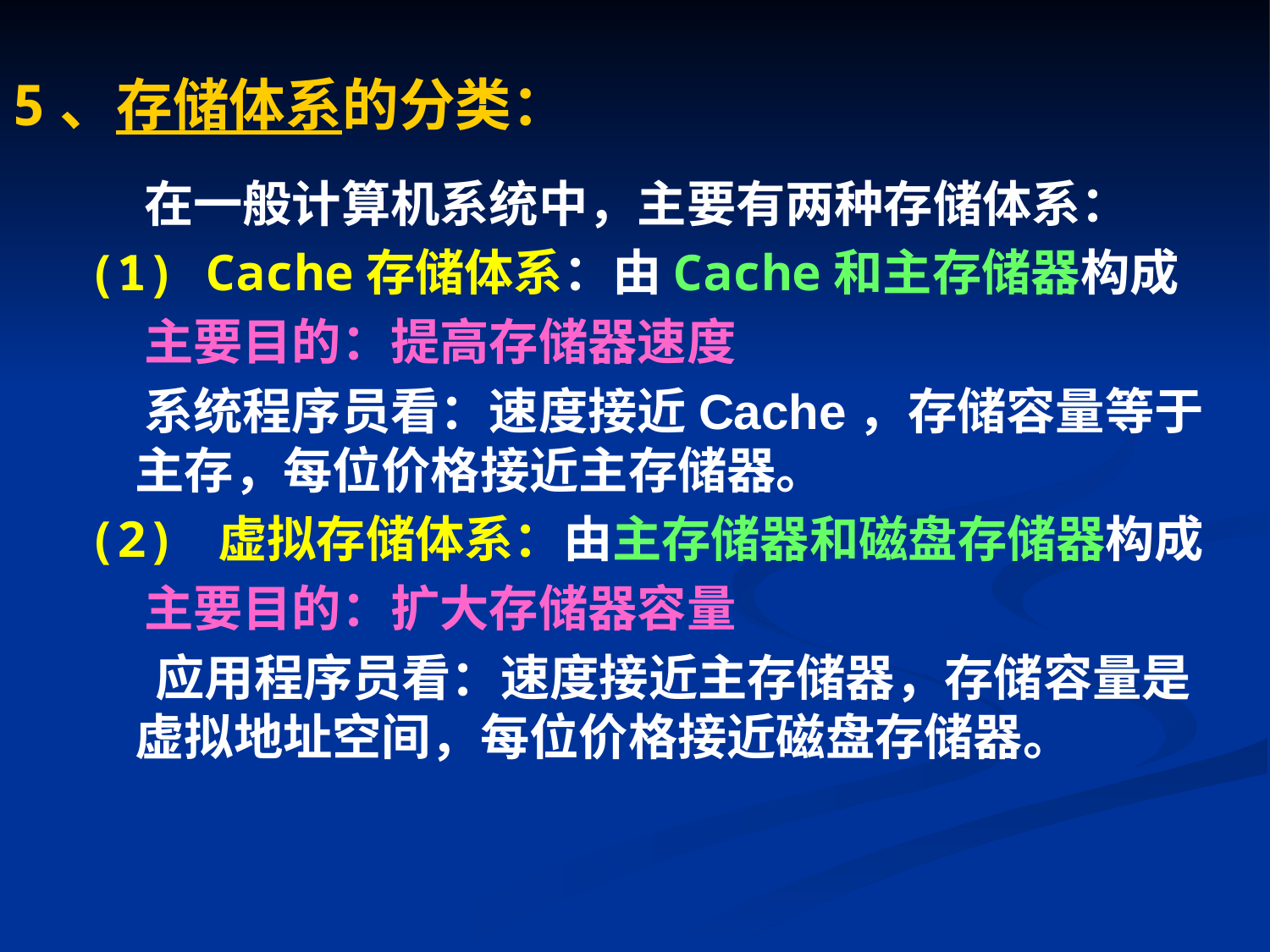

# 5、存储体系的分类：
    在一般计算机系统中，主要有两种存储体系：
(1) Cache存储体系：由Cache和主存储器构成
    主要目的：提高存储器速度
    系统程序员看：速度接近Cache，存储容量等于主存，每位价格接近主存储器。
(2) 虚拟存储体系：由主存储器和磁盘存储器构成
    主要目的：扩大存储器容量
     应用程序员看：速度接近主存储器，存储容量是虚拟地址空间，每位价格接近磁盘存储器。